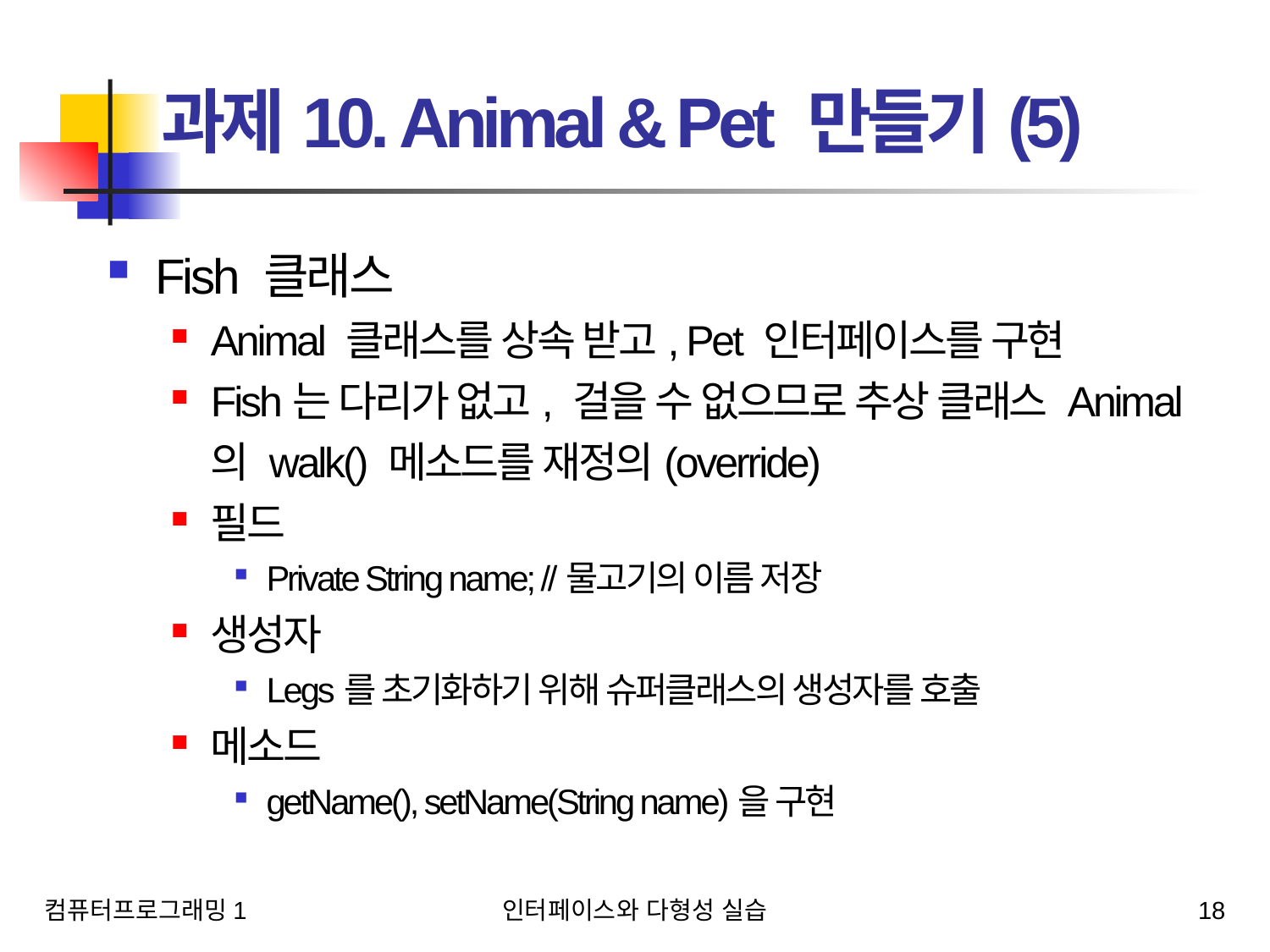

# 과제10. Animal & Pet 만들기(5)
Fish 클래스
Animal 클래스를 상속 받고, Pet 인터페이스를 구현
Fish는 다리가 없고, 걸을 수 없으므로 추상 클래스 Animal의 walk() 메소드를 재정의(override)
필드
Private String name; //물고기의 이름 저장
생성자
Legs를 초기화하기 위해 슈퍼클래스의 생성자를 호출
메소드
getName(), setName(String name)을 구현
컴퓨터프로그래밍1
인터페이스와 다형성 실습
18